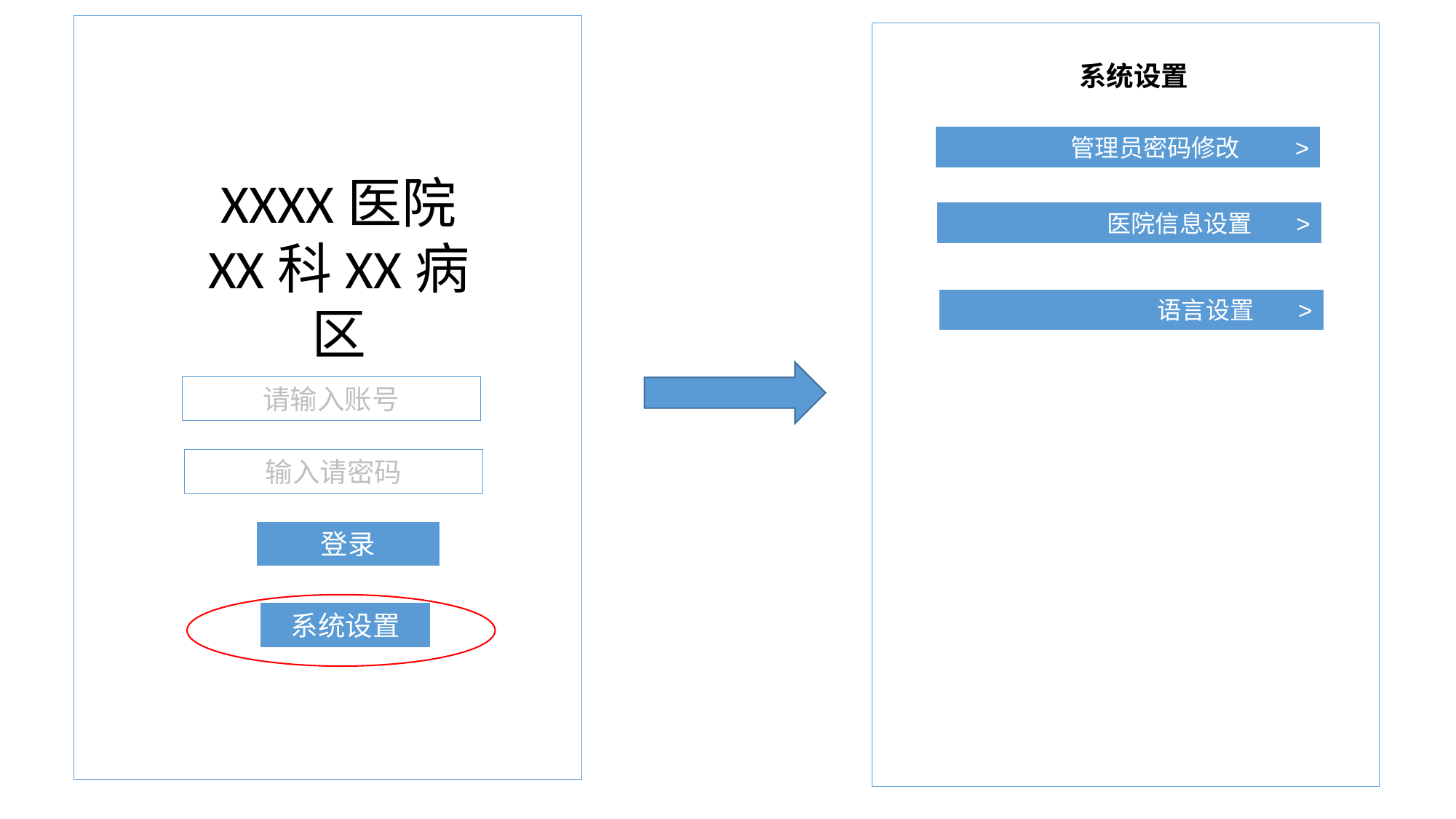

系统设置
管理员密码修改         >
XXXX医院
XX科XX病区
医院信息设置       >
语言设置       >

请输入账号
输入请密码
登录

系统设置